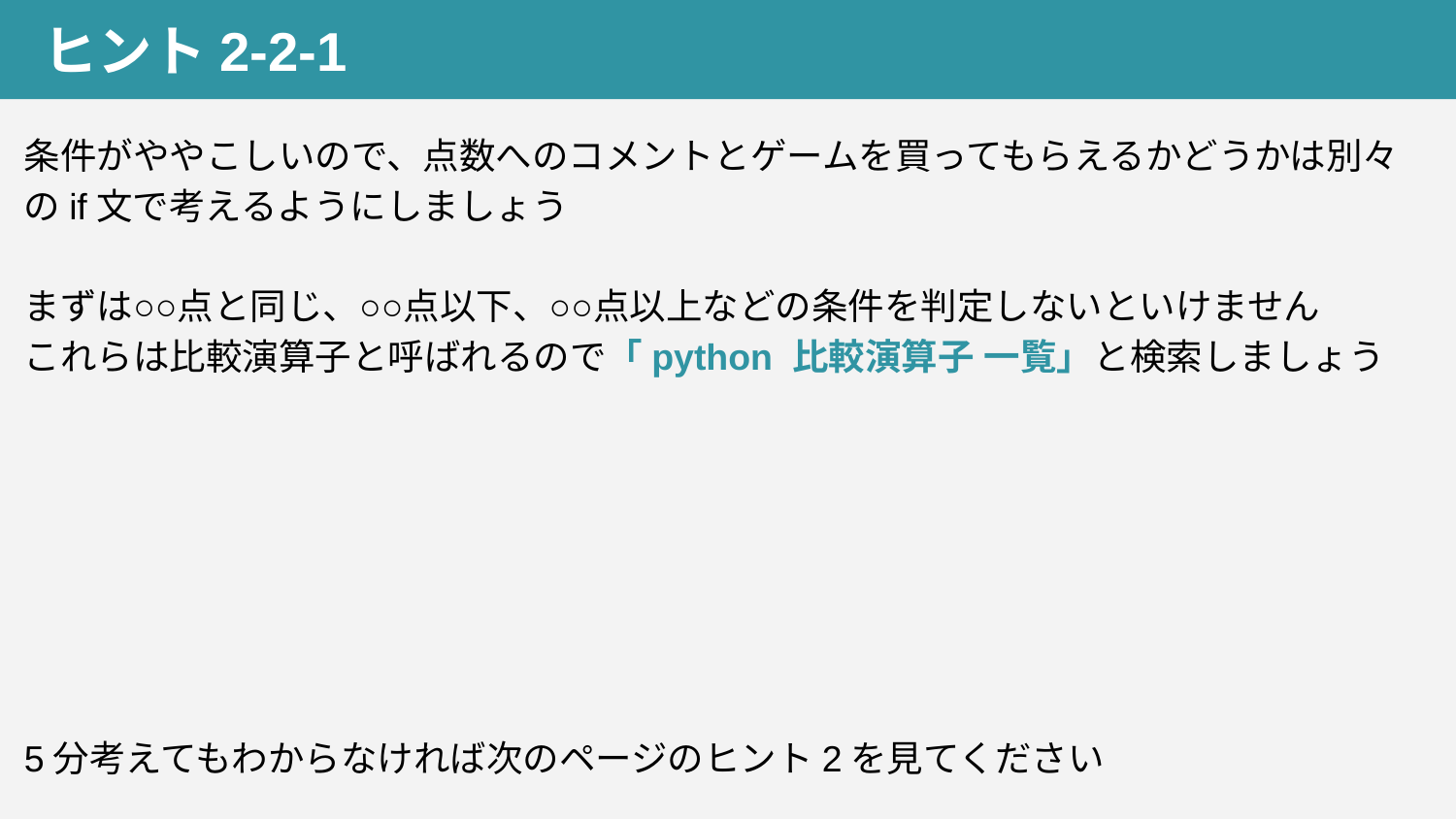

ヒント2-2-1
条件がややこしいので、点数へのコメントとゲームを買ってもらえるかどうかは別々のif文で考えるようにしましょう

まずは○○点と同じ、○○点以下、○○点以上などの条件を判定しないといけません
これらは比較演算子と呼ばれるので「python 比較演算子 一覧」と検索しましょう

5分考えてもわからなければ次のページのヒント2を見てください